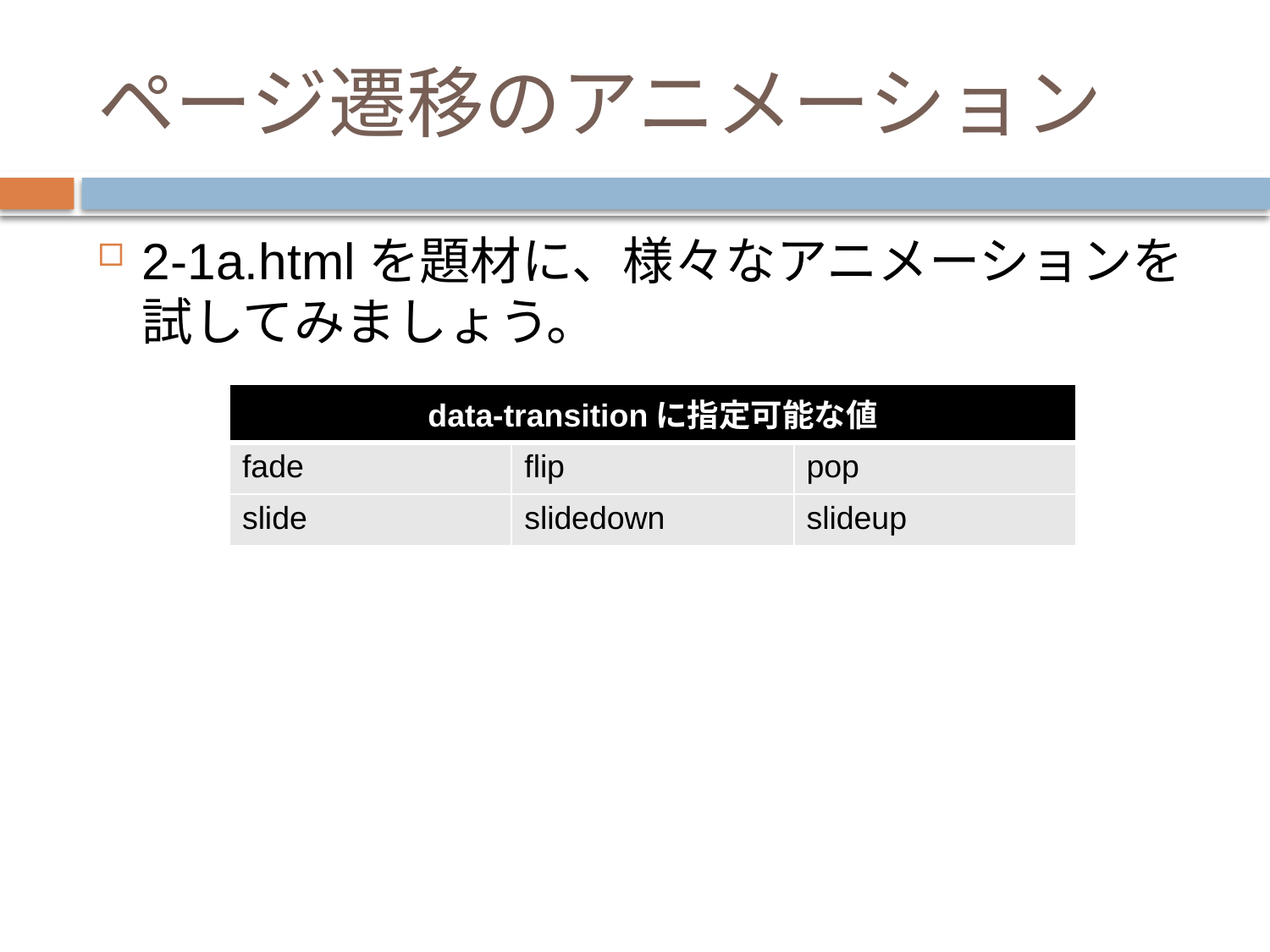

# ページ遷移のアニメーション
2-1a.htmlを題材に、様々なアニメーションを試してみましょう。
| data-transitionに指定可能な値 |  |  |
| --- | --- | --- |
| fade | flip | pop |
| slide | slidedown | slideup |